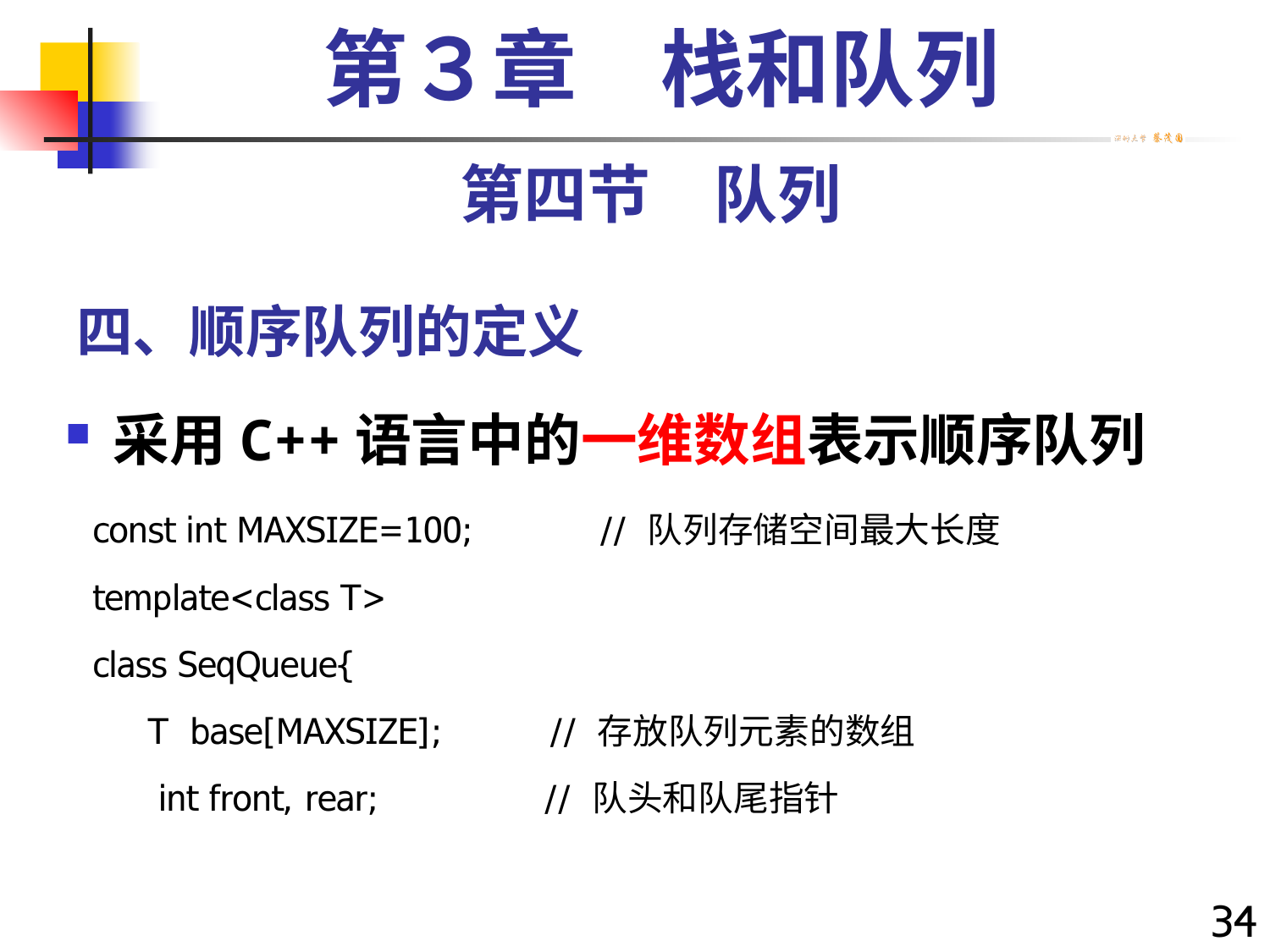

第３章　栈和队列
第四节　队列
# 四、顺序队列的定义
采用C++语言中的一维数组表示顺序队列
const int MAXSIZE=100;	// 队列存储空间最大长度
template<class T>
class SeqQueue{
     T  base[MAXSIZE];	       // 存放队列元素的数组
      int front, rear;               // 队头和队尾指针
34